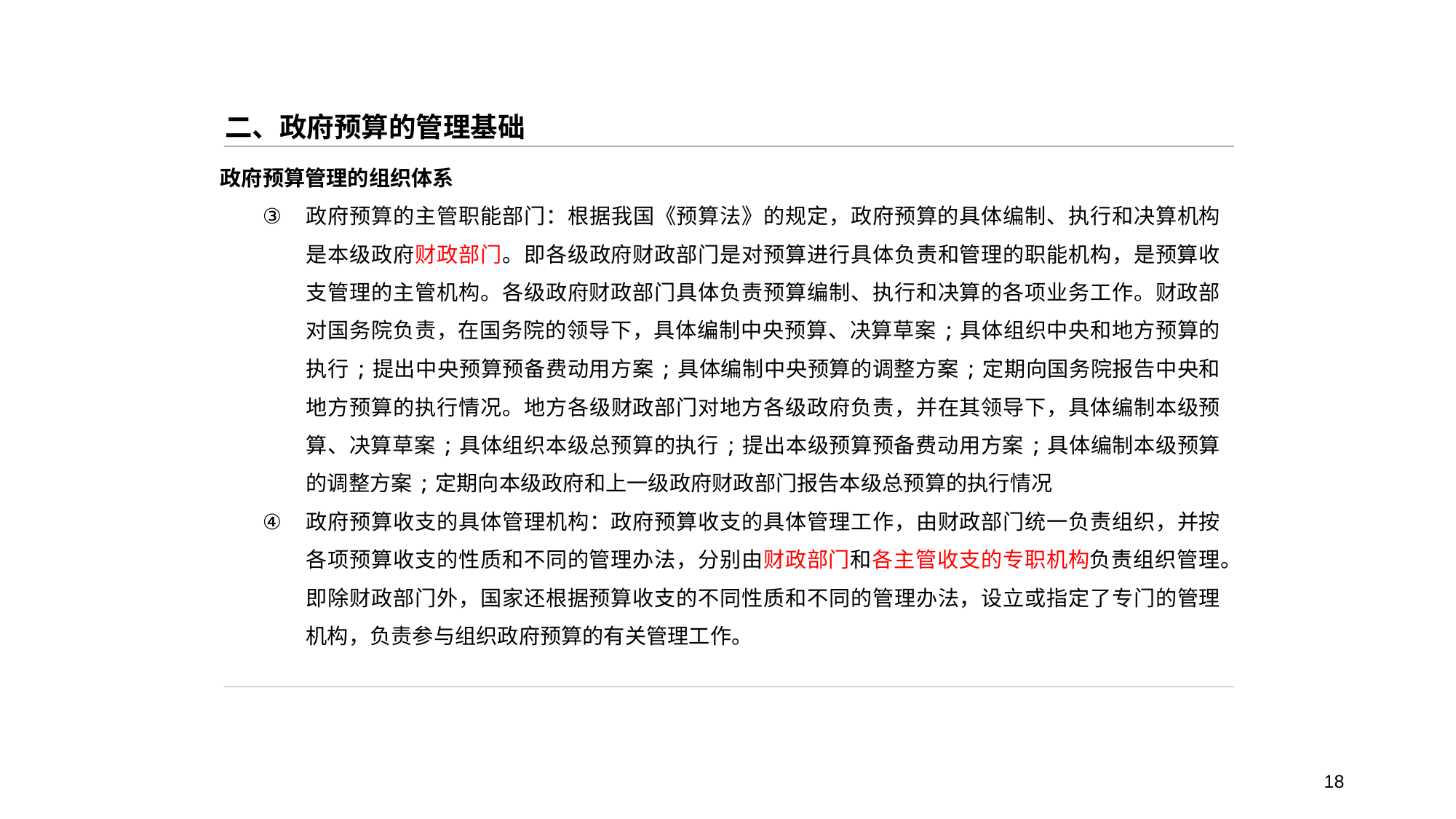

二、政府预算的管理基础
政府预算管理的组织体系
政府预算的主管职能部门：根据我国《预算法》的规定，政府预算的具体编制、执行和决算机构是本级政府财政部门。即各级政府财政部门是对预算进行具体负责和管理的职能机构，是预算收支管理的主管机构。各级政府财政部门具体负责预算编制、执行和决算的各项业务工作。财政部对国务院负责，在国务院的领导下，具体编制中央预算、决算草案;具体组织中央和地方预算的执行;提出中央预算预备费动用方案;具体编制中央预算的调整方案;定期向国务院报告中央和地方预算的执行情况。地方各级财政部门对地方各级政府负责，并在其领导下，具体编制本级预算、决算草案;具体组织本级总预算的执行;提出本级预算预备费动用方案;具体编制本级预算的调整方案;定期向本级政府和上一级政府财政部门报告本级总预算的执行情况
政府预算收支的具体管理机构：政府预算收支的具体管理工作，由财政部门统一负责组织，并按各项预算收支的性质和不同的管理办法，分别由财政部门和各主管收支的专职机构负责组织管理。即除财政部门外，国家还根据预算收支的不同性质和不同的管理办法，设立或指定了专门的管理机构，负责参与组织政府预算的有关管理工作。

18